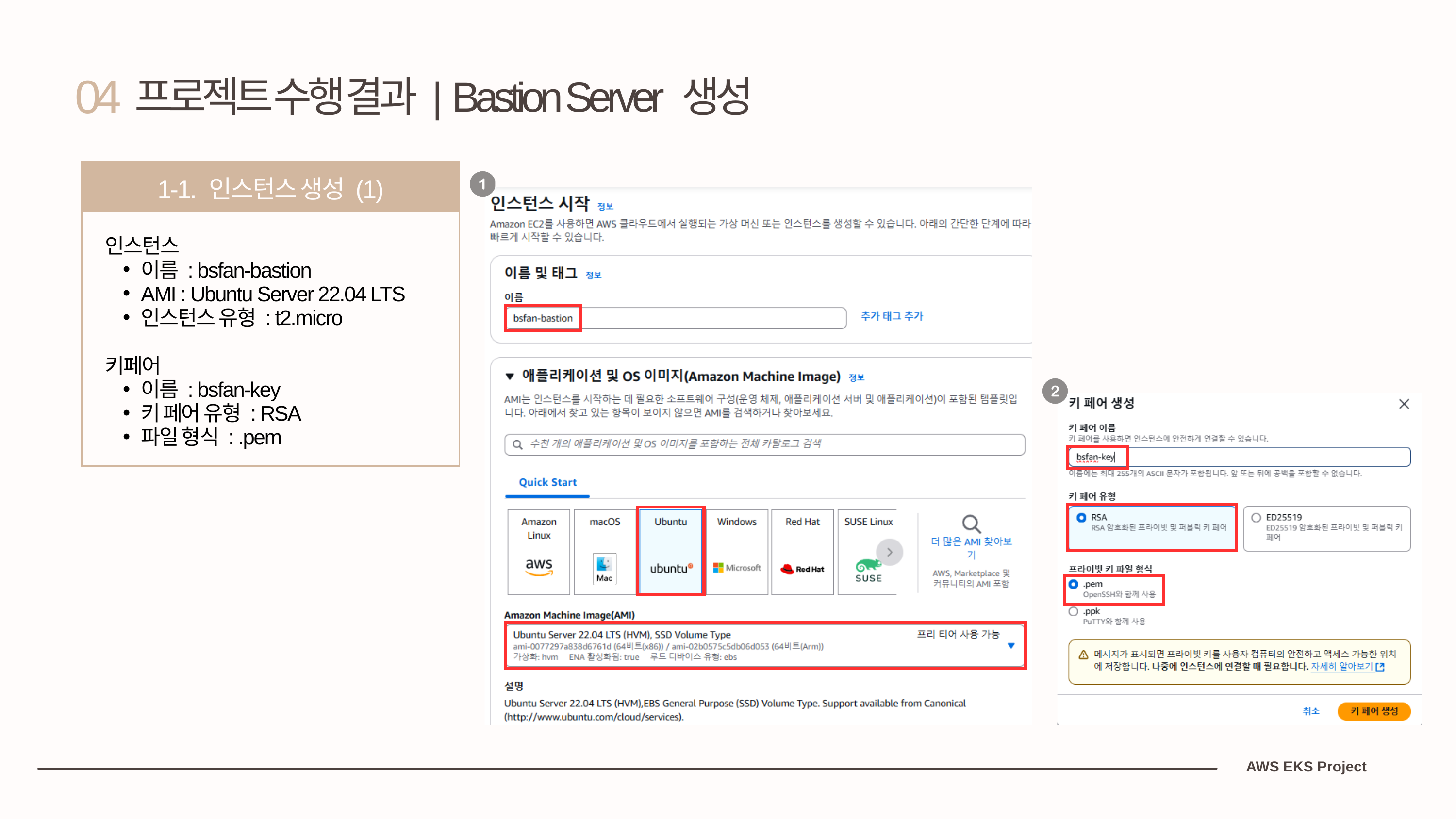

04
프로젝트 수행 결과 |  Bastion Server 생성

1-1. 인스턴스 생성 (1)

인스턴스
이름 : bsfan-bastion
AMI : Ubuntu Server 22.04 LTS
인스턴스 유형 : t2.micro

키페어
이름 : bsfan-key
키 페어 유형 : RSA
파일 형식 : .pem

AWS EKS Project